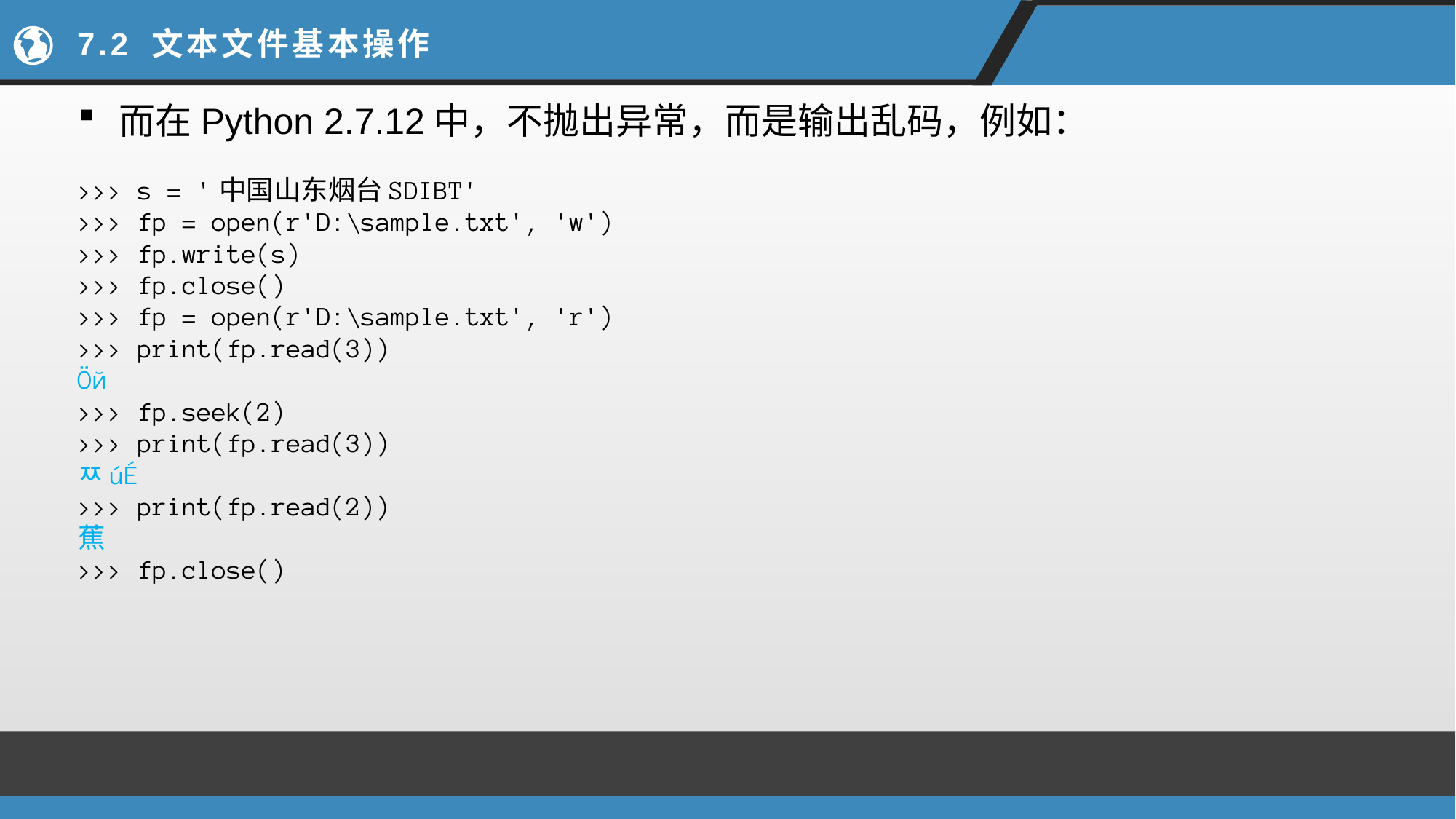

# 7.2 文本文件基本操作

而在Python 2.7.12中，不抛出异常，而是输出乱码，例如：

>>> s = '中国山东烟台SDIBT'
>>> fp = open(r'D:\sample.txt', 'w')
>>> fp.write(s)
>>> fp.close()
>>> fp = open(r'D:\sample.txt', 'r')
>>> print(fp.read(3))
Öй
>>> fp.seek(2)
>>> print(fp.read(3))
ﾹúÉ
>>> print(fp.read(2))
蕉
>>> fp.close()